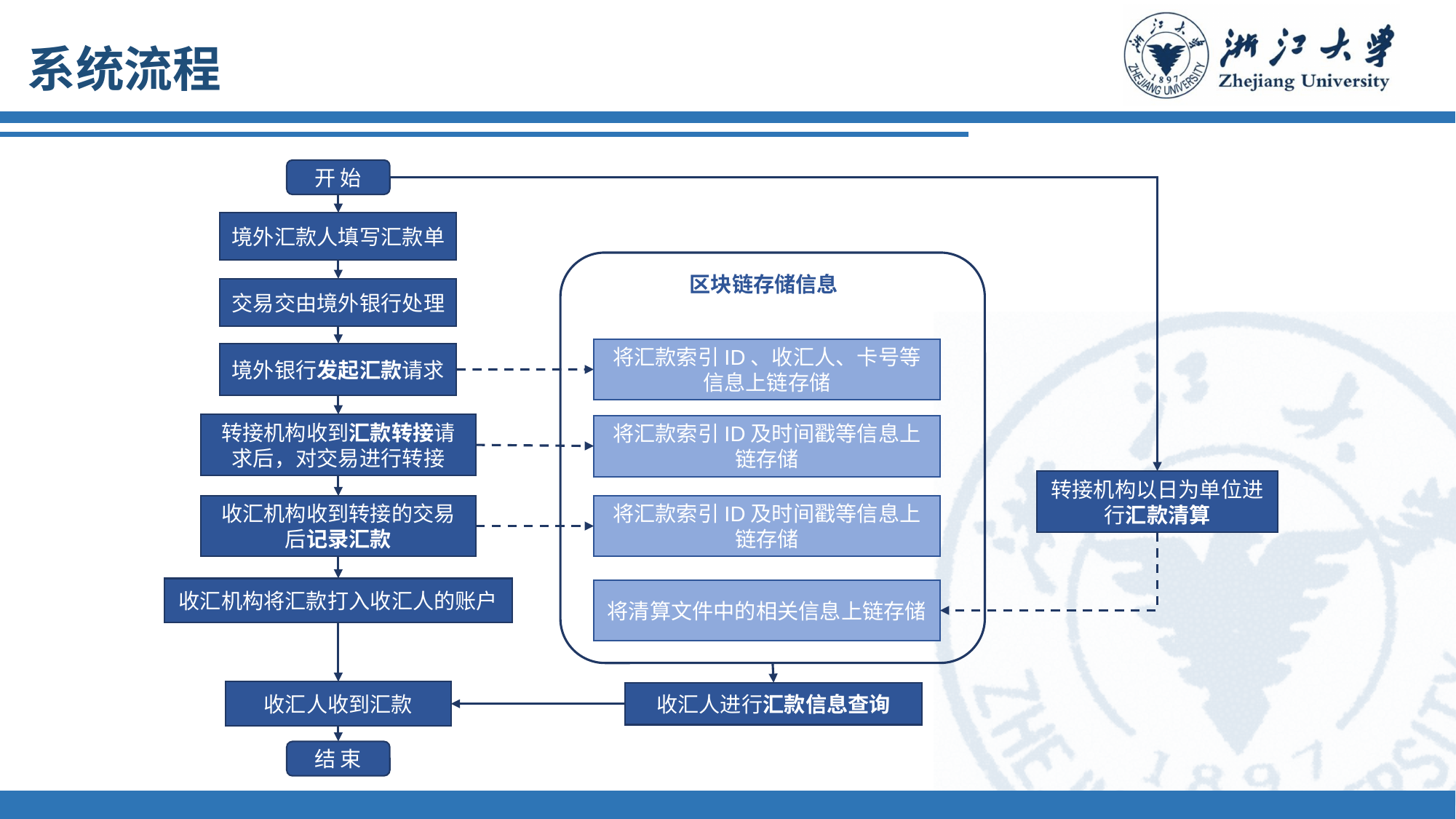

# 系统流程
开 始
境外汇款人填写汇款单

区块链存储信息
交易交由境外银行处理
将汇款索引ID、收汇人、卡号等信息上链存储
境外银行发起汇款请求
转接机构收到汇款转接请求后，对交易进行转接
将汇款索引ID及时间戳等信息上链存储
转接机构以日为单位进行汇款清算
收汇机构收到转接的交易后记录汇款
将汇款索引ID及时间戳等信息上链存储
收汇机构将汇款打入收汇人的账户
将清算文件中的相关信息上链存储
收汇人收到汇款
收汇人进行汇款信息查询
结 束